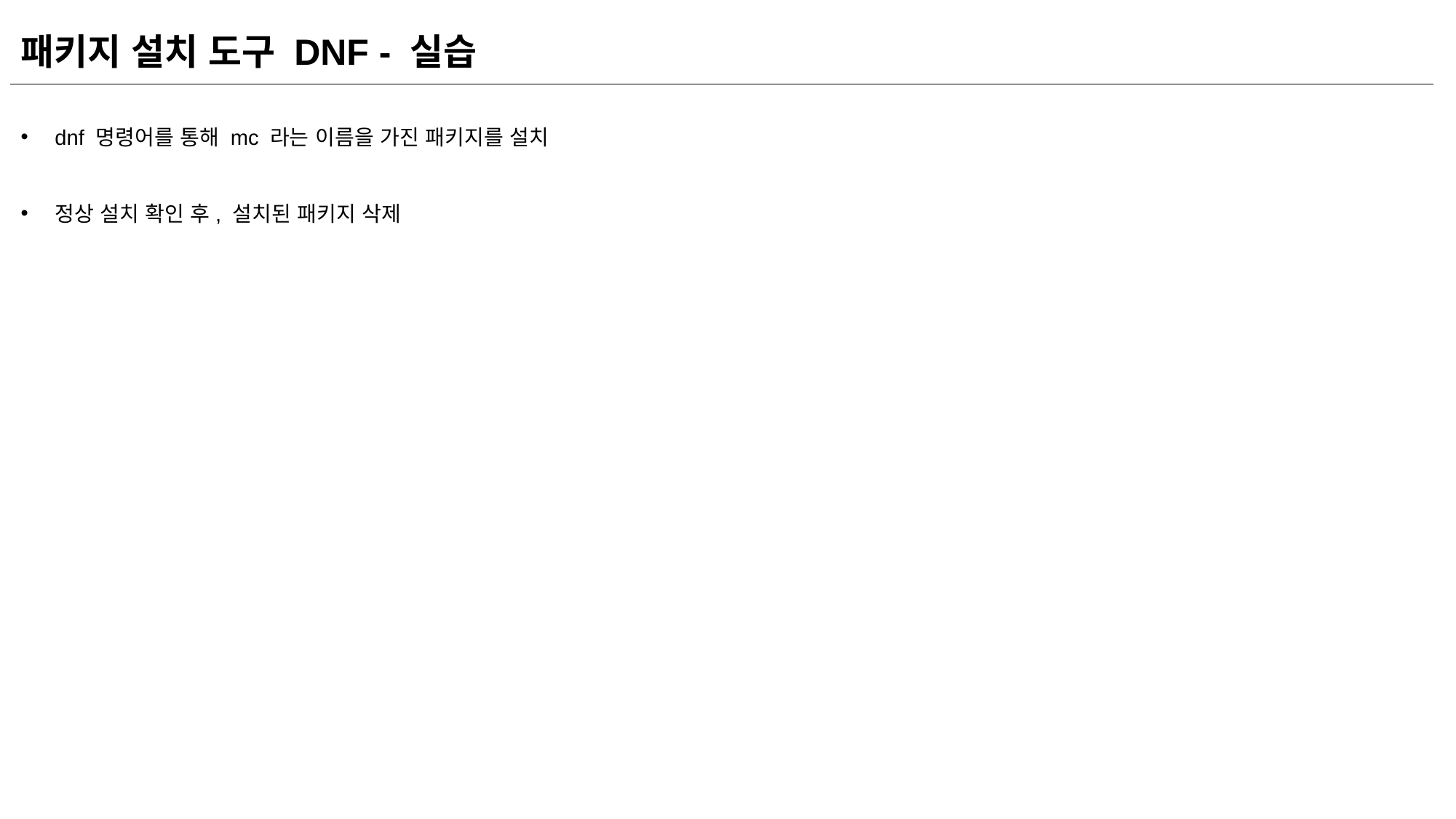

패키지 설치 도구 DNF - 실습
dnf 명령어를 통해 mc 라는 이름을 가진 패키지를 설치

정상 설치 확인 후, 설치된 패키지 삭제